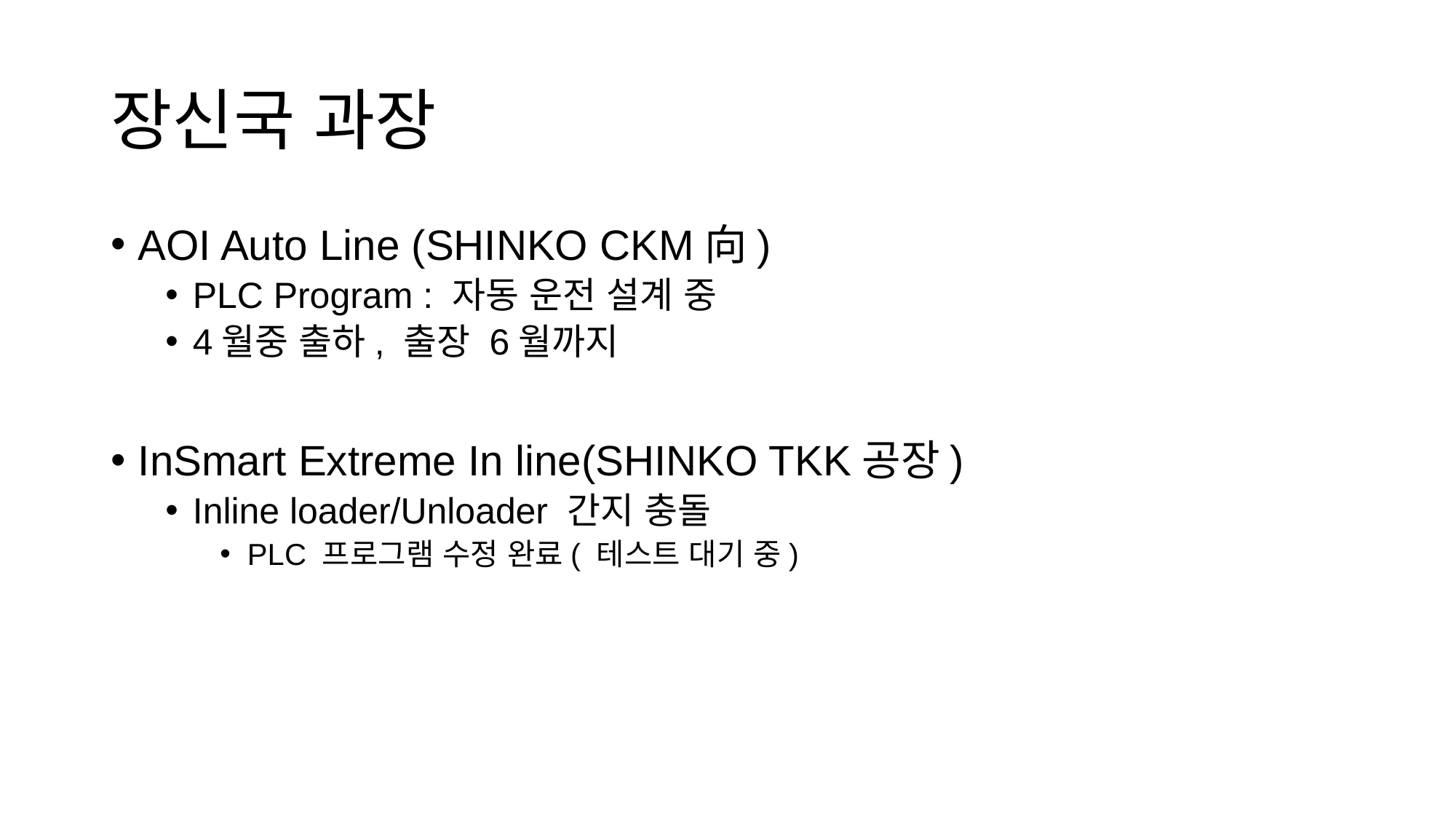

# 장신국 과장
AOI Auto Line (SHINKO CKM向)
PLC Program : 자동 운전 설계 중
4월중 출하, 출장 6월까지

InSmart Extreme In line(SHINKO TKK공장)
Inline loader/Unloader 간지 충돌
PLC 프로그램 수정 완료( 테스트 대기 중)